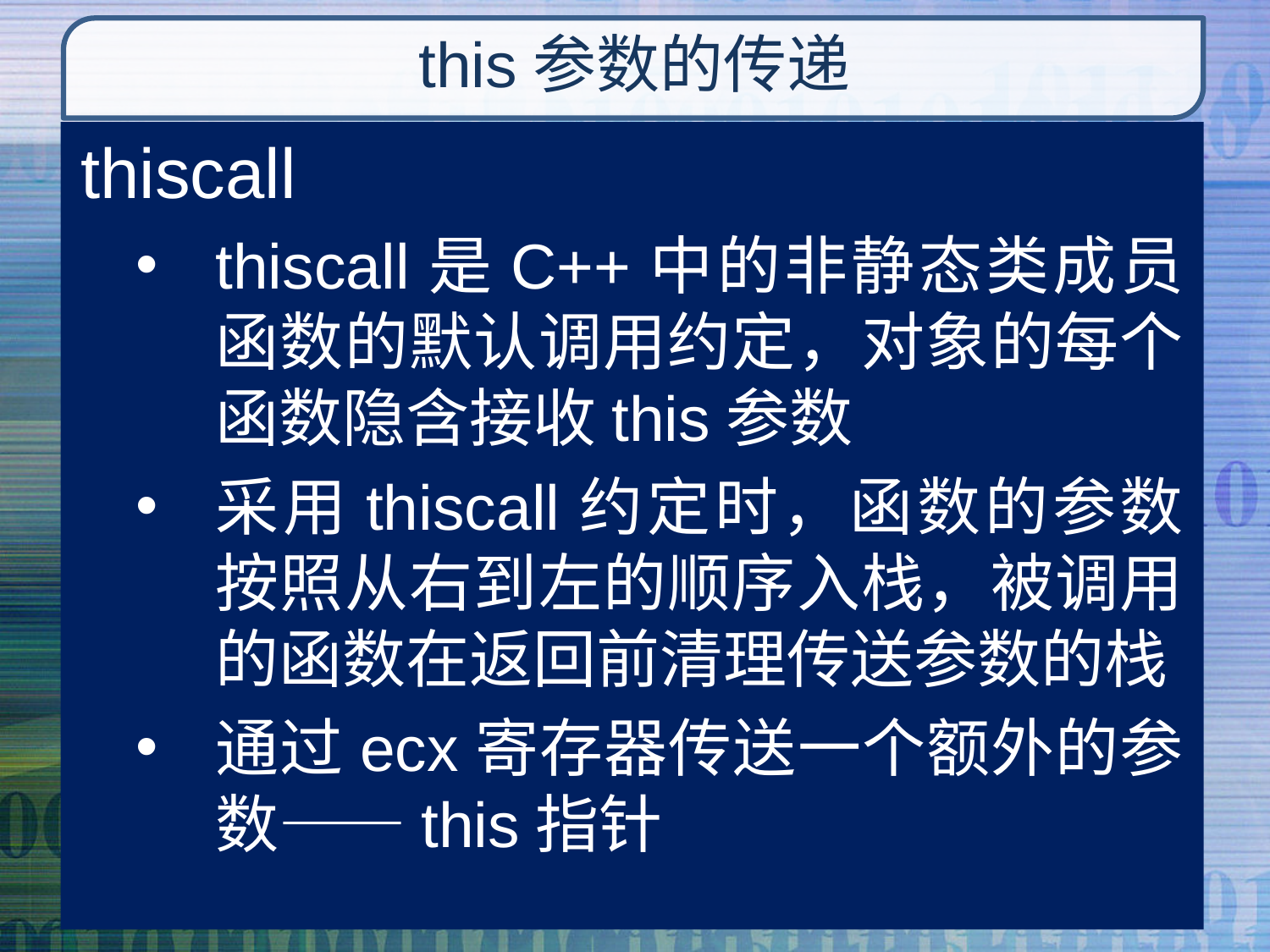

# this参数的传递
thiscall
thiscall是C++中的非静态类成员函数的默认调用约定，对象的每个函数隐含接收this参数
采用thiscall约定时，函数的参数按照从右到左的顺序入栈，被调用的函数在返回前清理传送参数的栈
通过ecx寄存器传送一个额外的参数——this指针